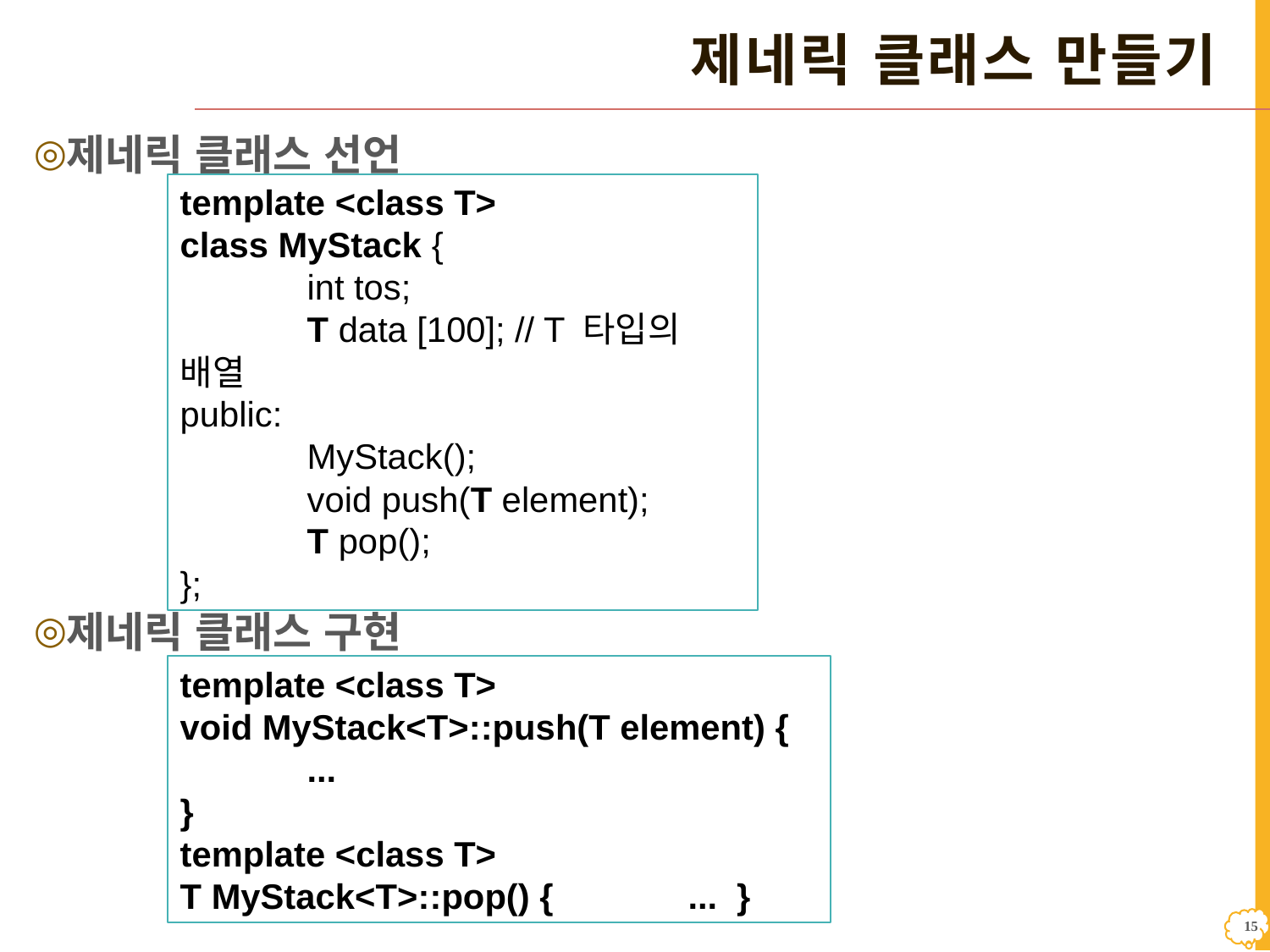

# 제네릭 클래스 만들기
제네릭 클래스 선언

제네릭 클래스 구현

template <class T>
class MyStack {
	int tos;
	T data [100]; // T 타입의 배열
public:
	MyStack();
	void push(T element);
	T pop();
};
template <class T>
void MyStack<T>::push(T element) {
	...
}
template <class T>
T MyStack<T>::pop() { 	...  }
15